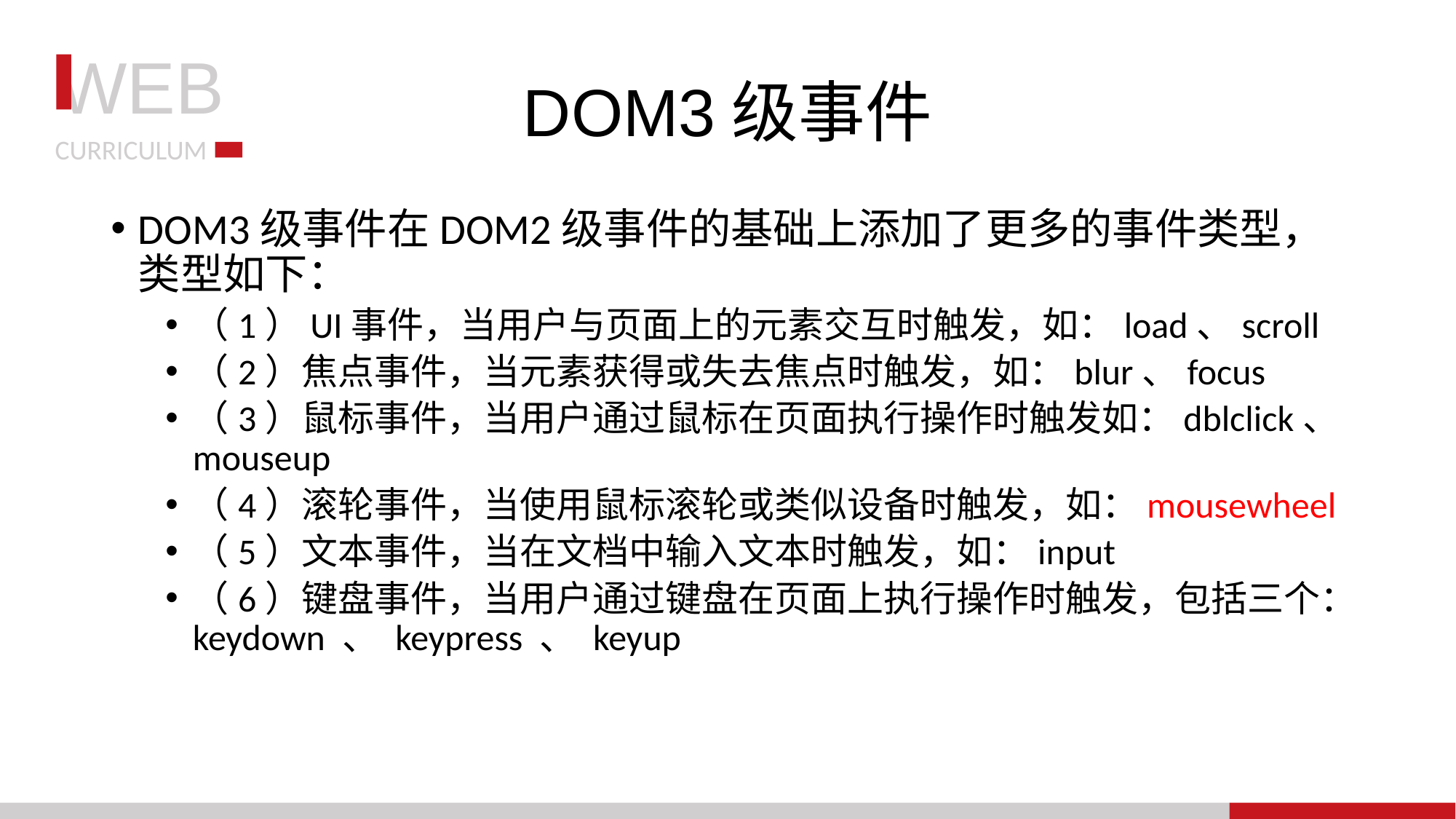

# DOM3级事件
DOM3级事件在DOM2级事件的基础上添加了更多的事件类型，类型如下：
（1）UI事件，当用户与页面上的元素交互时触发，如：load、scroll
（2）焦点事件，当元素获得或失去焦点时触发，如：blur、focus
（3）鼠标事件，当用户通过鼠标在页面执行操作时触发如：dblclick、mouseup
（4）滚轮事件，当使用鼠标滚轮或类似设备时触发，如：mousewheel
（5）文本事件，当在文档中输入文本时触发，如：input
（6）键盘事件，当用户通过键盘在页面上执行操作时触发，包括三个：keydown 、 keypress 、 keyup